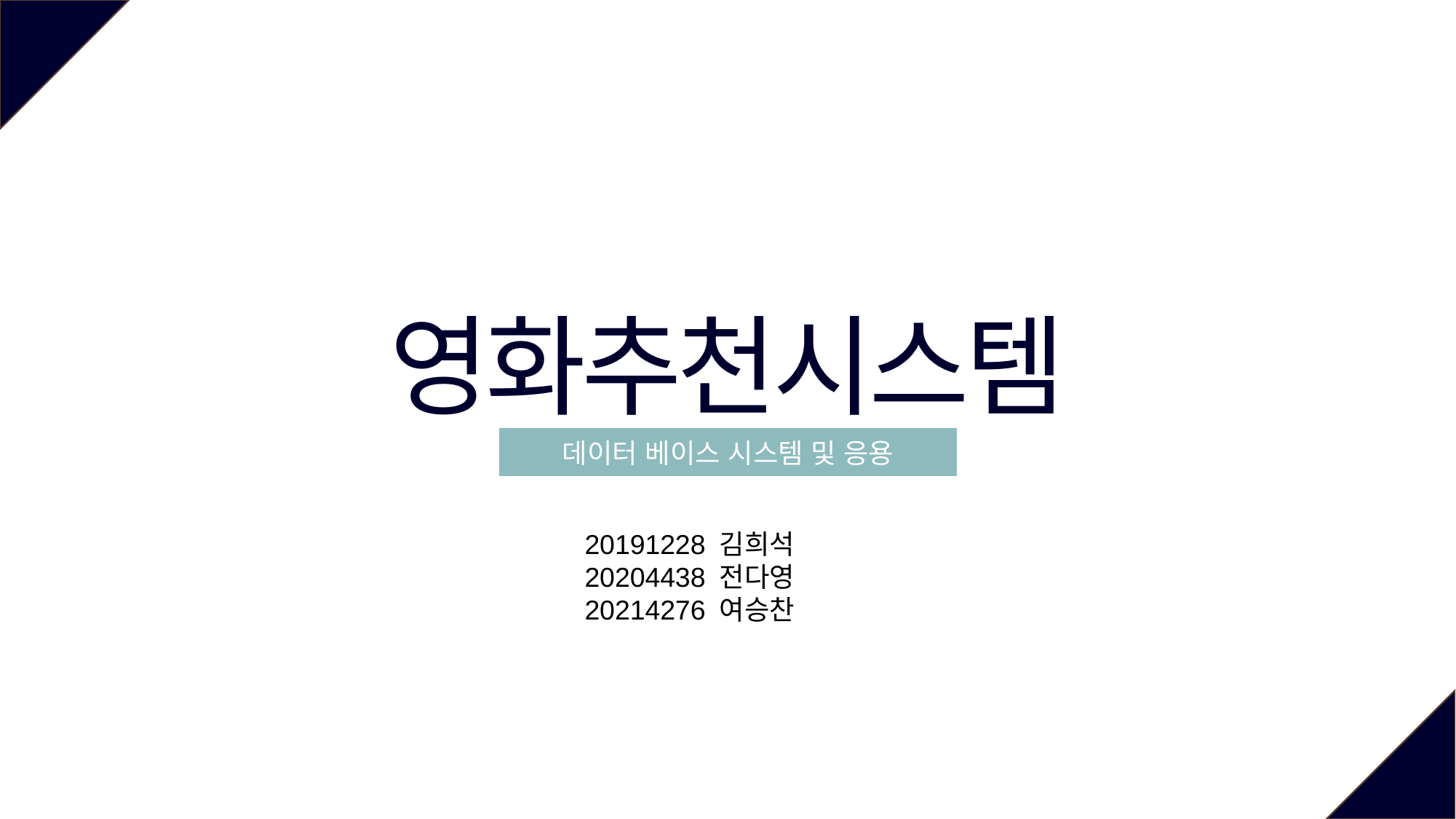

영화추천시스템
데이터 베이스 시스템 및 응용
20191228 김희석
20204438 전다영
20214276 여승찬